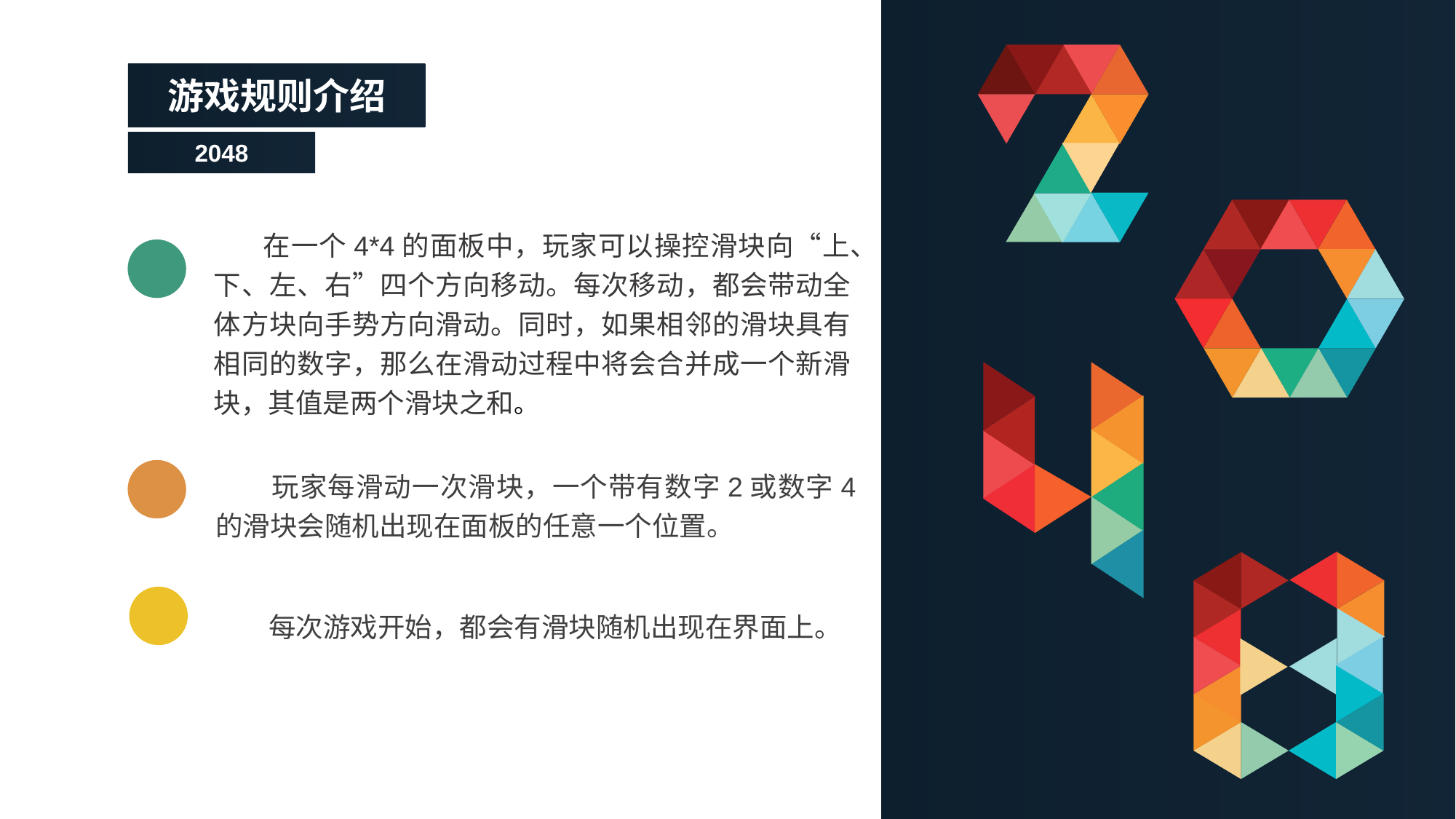

游戏规则介绍
2048

      在一个4*4的面板中，玩家可以操控滑块向“上、下、左、右”四个方向移动。每次移动，都会带动全体方块向手势方向滑动。同时，如果相邻的滑块具有相同的数字，那么在滑动过程中将会合并成一个新滑块，其值是两个滑块之和。

75%

       玩家每滑动一次滑块，一个带有数字2或数字4的滑块会随机出现在面板的任意一个位置。

        每次游戏开始，都会有滑块随机出现在界面上。
YOUR TEXT HERE